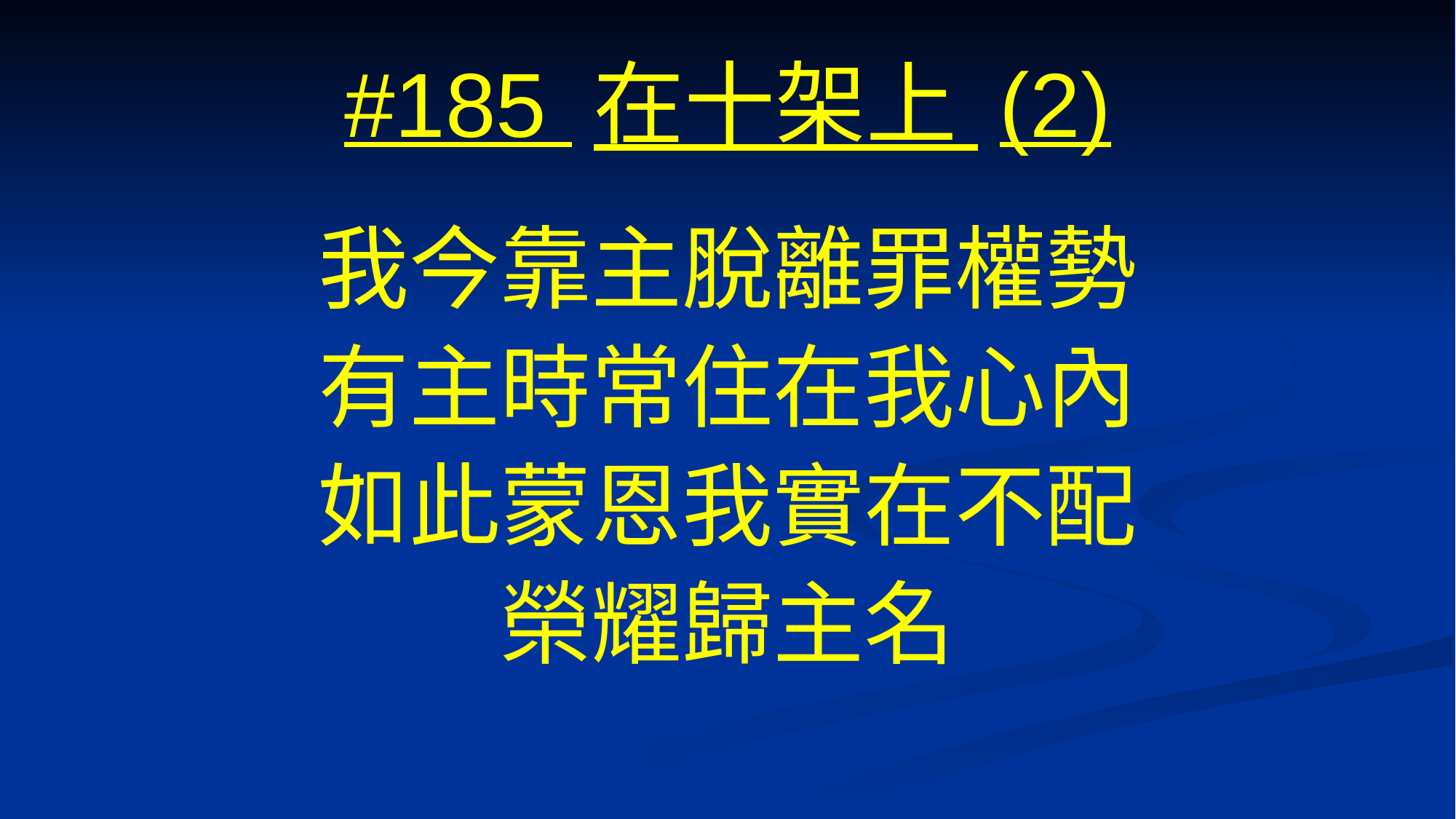

# #185 在十架上 (2)
我今靠主脫離罪權勢
有主時常住在我心內
如此蒙恩我實在不配
榮耀歸主名